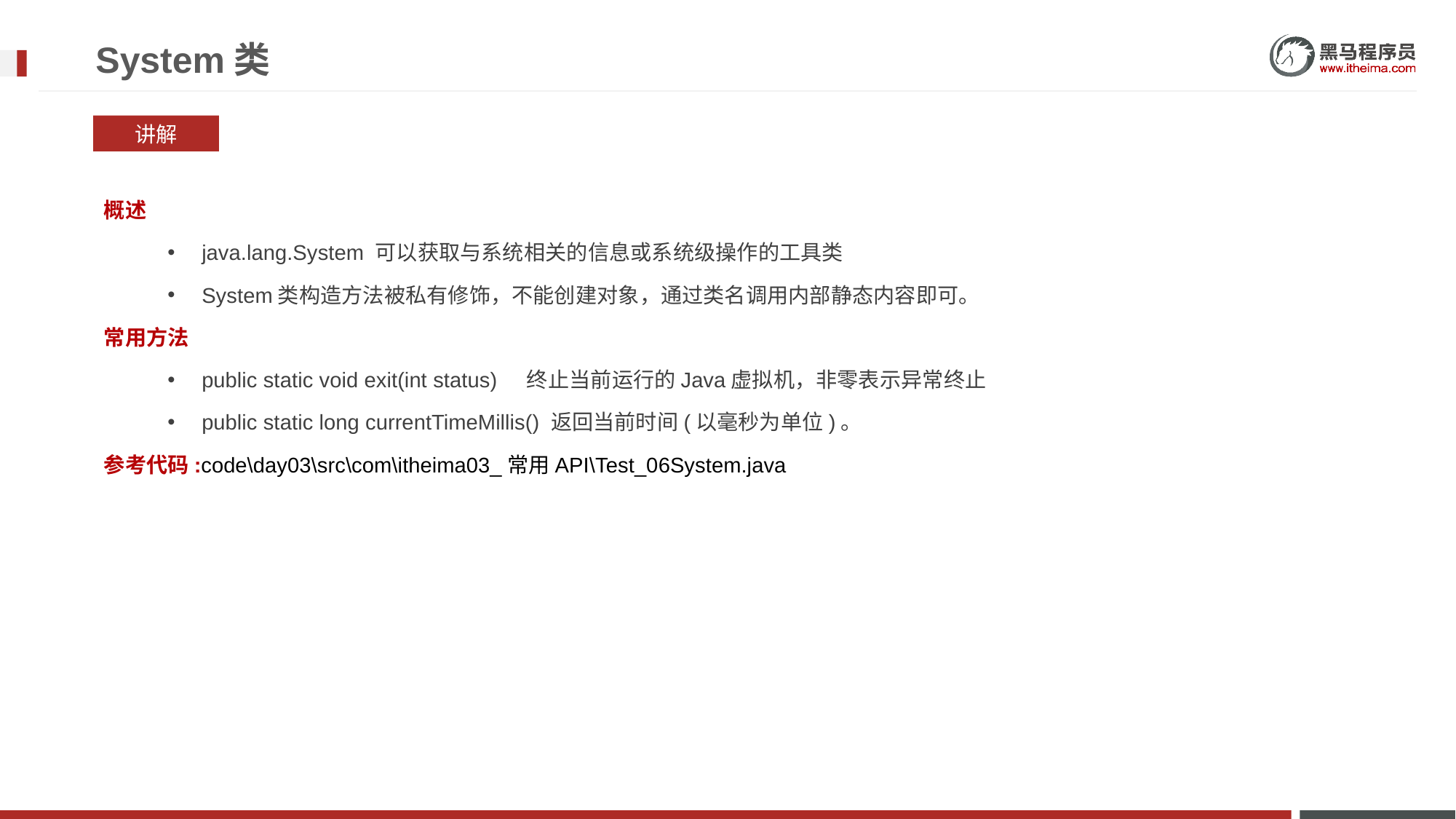

# System类
讲解
概述
java.lang.System 可以获取与系统相关的信息或系统级操作的工具类
System类构造方法被私有修饰，不能创建对象，通过类名调用内部静态内容即可。
常用方法
public static void exit(int status)    终止当前运行的Java虚拟机，非零表示异常终止
public static long currentTimeMillis() 返回当前时间(以毫秒为单位)。
参考代码:code\day03\src\com\itheima03_常用API\Test_06System.java